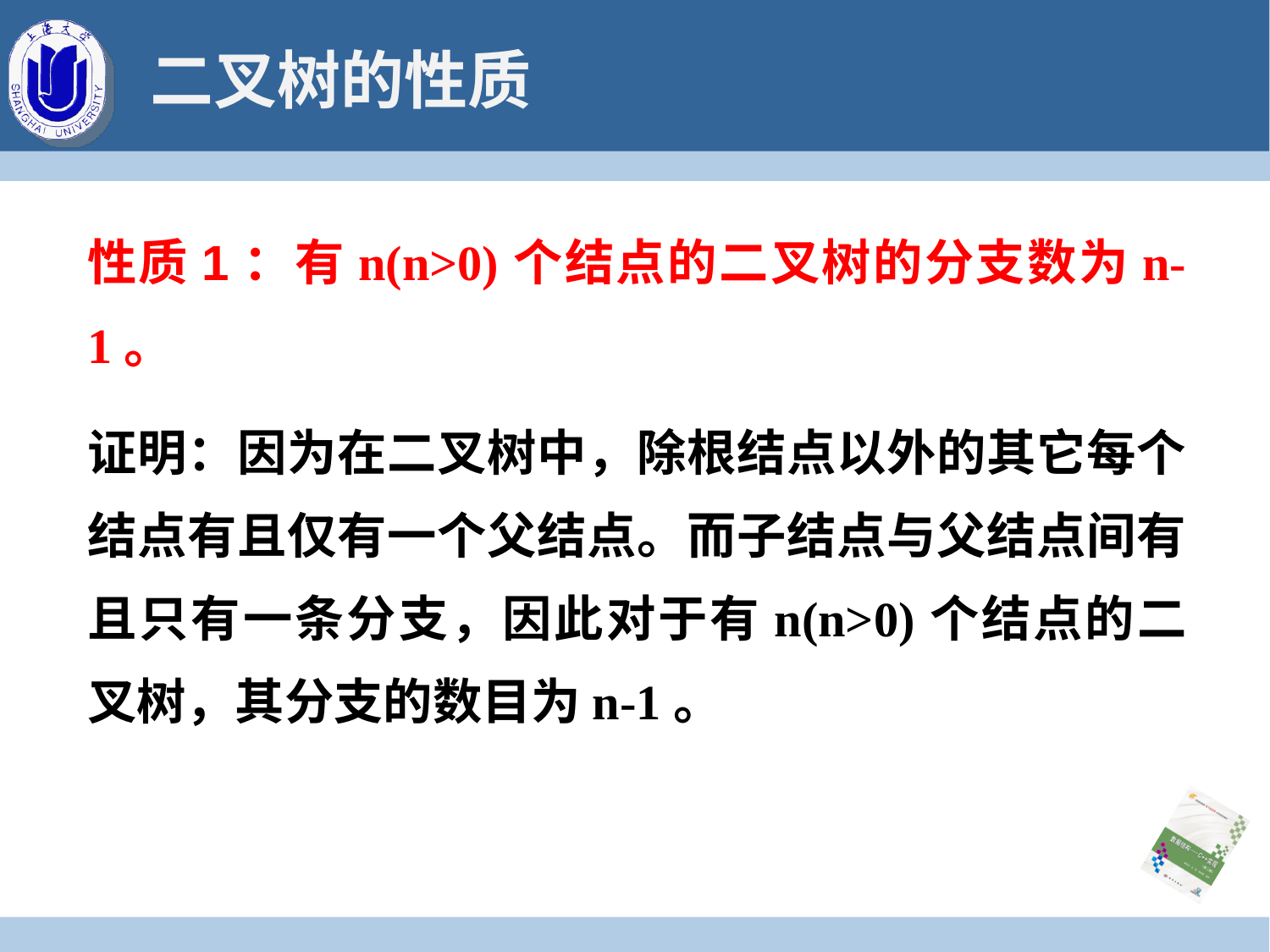

# 二叉树的性质
性质1：有n(n>0)个结点的二叉树的分支数为n-1。
证明：因为在二叉树中，除根结点以外的其它每个结点有且仅有一个父结点。而子结点与父结点间有且只有一条分支，因此对于有n(n>0)个结点的二叉树，其分支的数目为n-1。